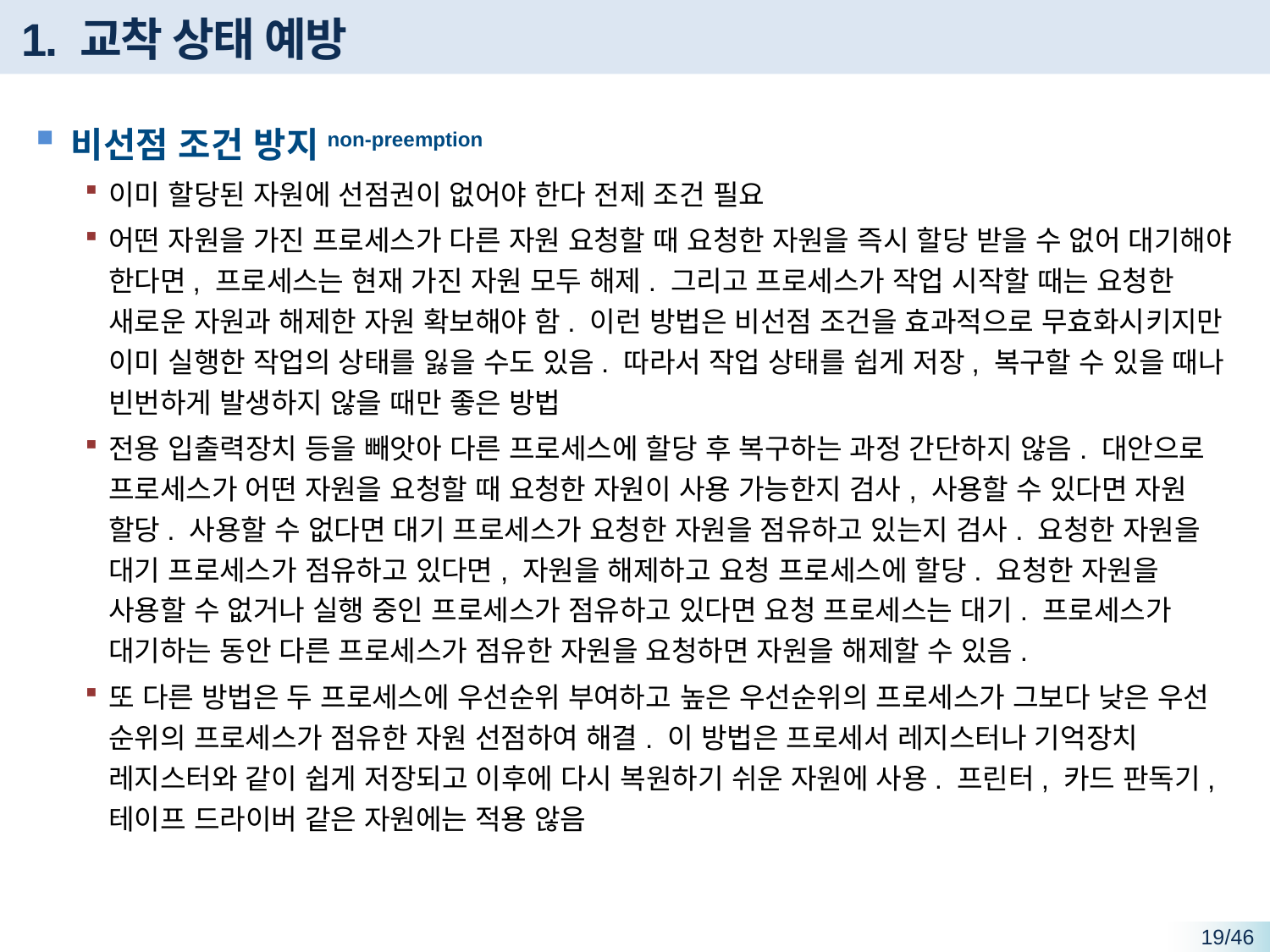

# 1. 교착 상태 예방
비선점 조건 방지non-preemption
이미 할당된 자원에 선점권이 없어야 한다 전제 조건 필요
어떤 자원을 가진 프로세스가 다른 자원 요청할 때 요청한 자원을 즉시 할당 받을 수 없어 대기해야 한다면, 프로세스는 현재 가진 자원 모두 해제. 그리고 프로세스가 작업 시작할 때는 요청한 새로운 자원과 해제한 자원 확보해야 함. 이런 방법은 비선점 조건을 효과적으로 무효화시키지만 이미 실행한 작업의 상태를 잃을 수도 있음. 따라서 작업 상태를 쉽게 저장, 복구할 수 있을 때나 빈번하게 발생하지 않을 때만 좋은 방법
전용 입출력장치 등을 빼앗아 다른 프로세스에 할당 후 복구하는 과정 간단하지 않음. 대안으로 프로세스가 어떤 자원을 요청할 때 요청한 자원이 사용 가능한지 검사, 사용할 수 있다면 자원 할당. 사용할 수 없다면 대기 프로세스가 요청한 자원을 점유하고 있는지 검사. 요청한 자원을 대기 프로세스가 점유하고 있다면, 자원을 해제하고 요청 프로세스에 할당. 요청한 자원을 사용할 수 없거나 실행 중인 프로세스가 점유하고 있다면 요청 프로세스는 대기. 프로세스가 대기하는 동안 다른 프로세스가 점유한 자원을 요청하면 자원을 해제할 수 있음.
또 다른 방법은 두 프로세스에 우선순위 부여하고 높은 우선순위의 프로세스가 그보다 낮은 우선 순위의 프로세스가 점유한 자원 선점하여 해결. 이 방법은 프로세서 레지스터나 기억장치 레지스터와 같이 쉽게 저장되고 이후에 다시 복원하기 쉬운 자원에 사용. 프린터, 카드 판독기, 테이프 드라이버 같은 자원에는 적용 않음